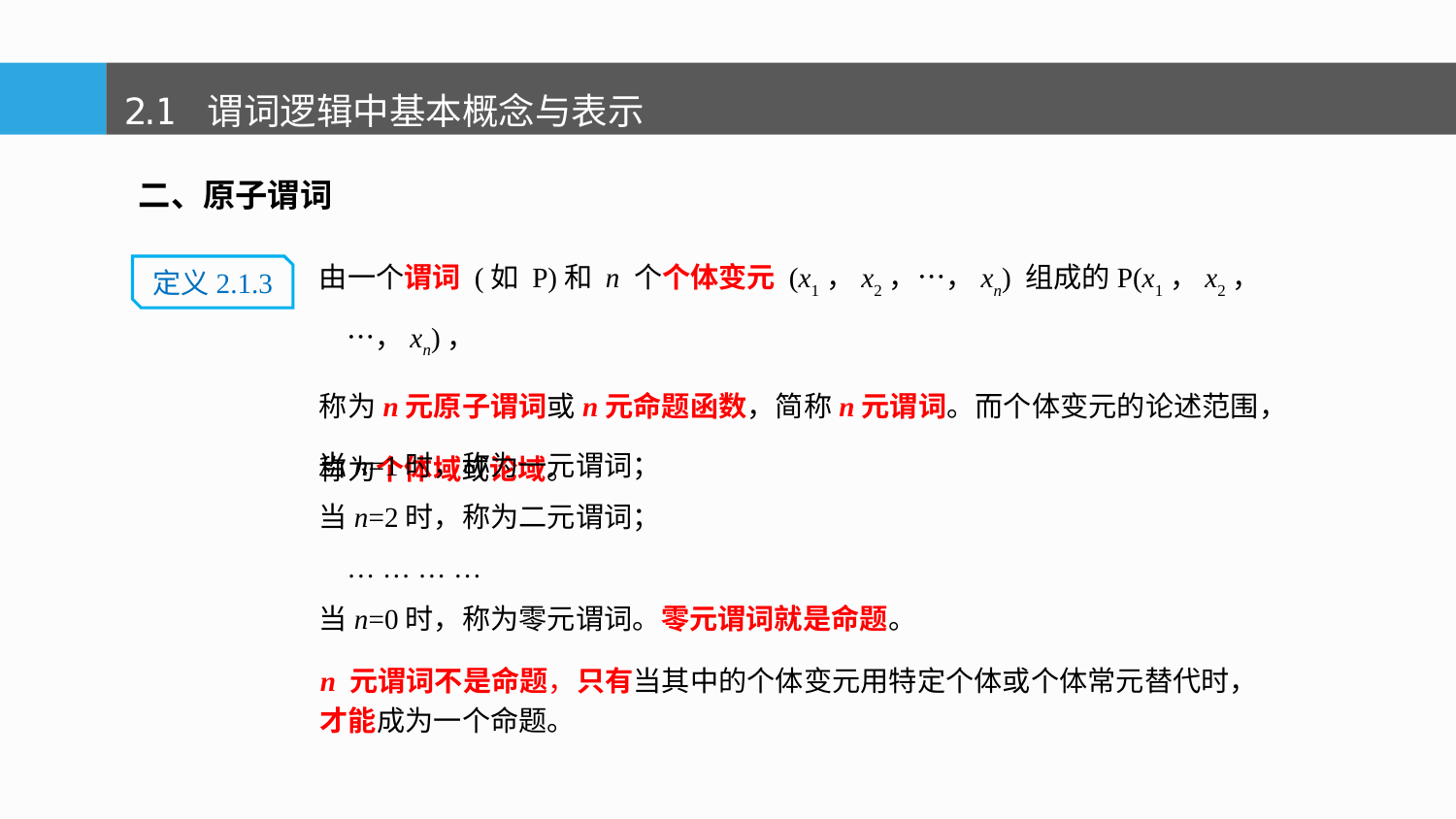

2.1  谓词逻辑中基本概念与表示

二、原子谓词

由一个谓词 (如 P)和 n 个个体变元 (x1，x2，…，xn) 组成的P(x1，x2，…，xn)，
称为n元原子谓词或n元命题函数，简称n元谓词。而个体变元的论述范围，
称为个体域或论域。
定义2.1.3
当n=1时，称为一元谓词；
当n=2时，称为二元谓词；
    … … … …
当n=0时，称为零元谓词。零元谓词就是命题。
n 元谓词不是命题，只有当其中的个体变元用特定个体或个体常元替代时，
才能成为一个命题。